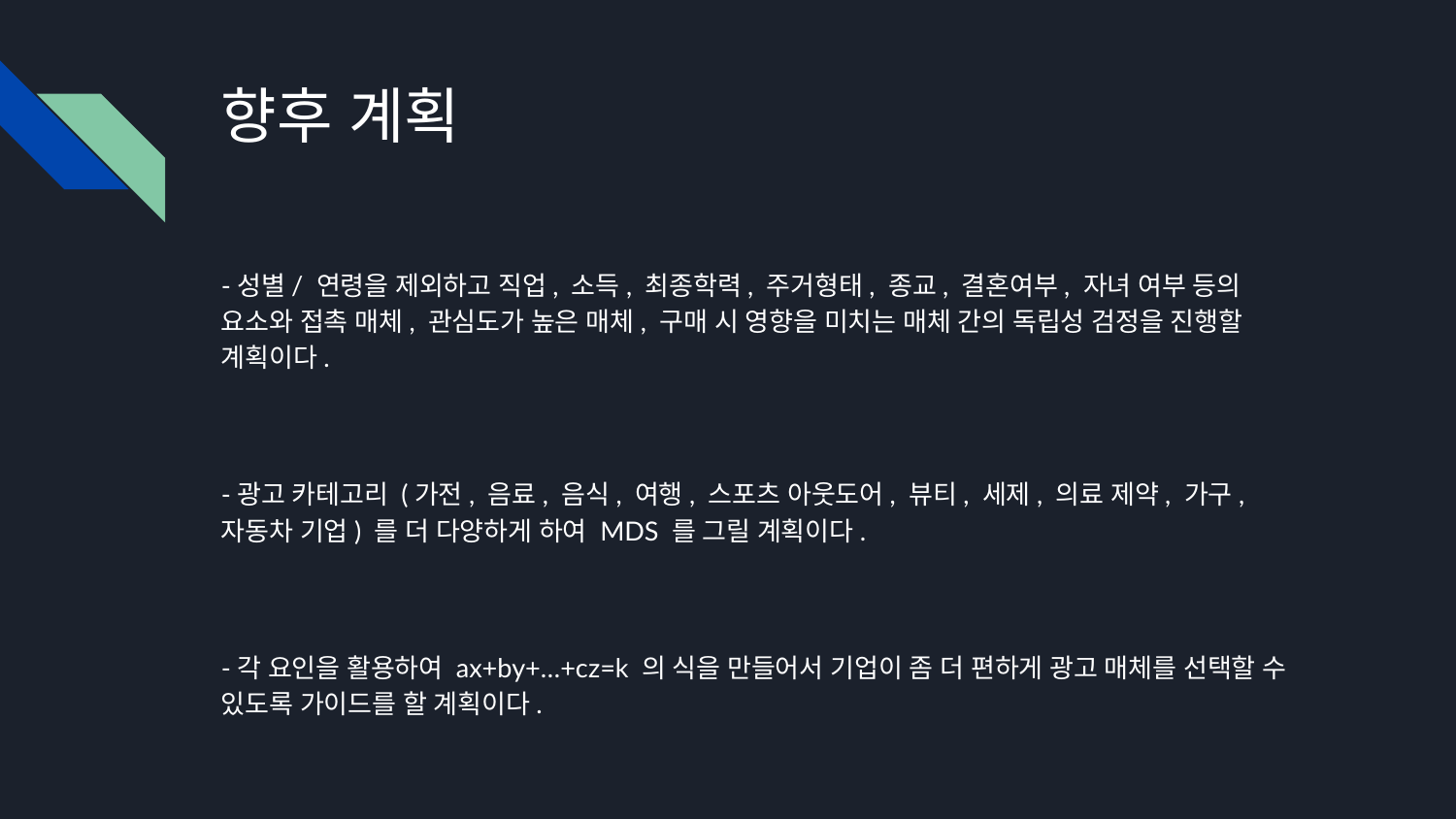

# 향후 계획
-성별/ 연령을 제외하고 직업, 소득, 최종학력, 주거형태, 종교, 결혼여부, 자녀 여부 등의 요소와 접촉 매체, 관심도가 높은 매체, 구매 시 영향을 미치는 매체 간의 독립성 검정을 진행할 계획이다.

-광고 카테고리 (가전, 음료, 음식, 여행, 스포츠 아웃도어, 뷰티, 세제, 의료 제약, 가구, 자동차 기업) 를 더 다양하게 하여 MDS 를 그릴 계획이다.

-각 요인을 활용하여 ax+by+…+cz=k 의 식을 만들어서 기업이 좀 더 편하게 광고 매체를 선택할 수 있도록 가이드를 할 계획이다.